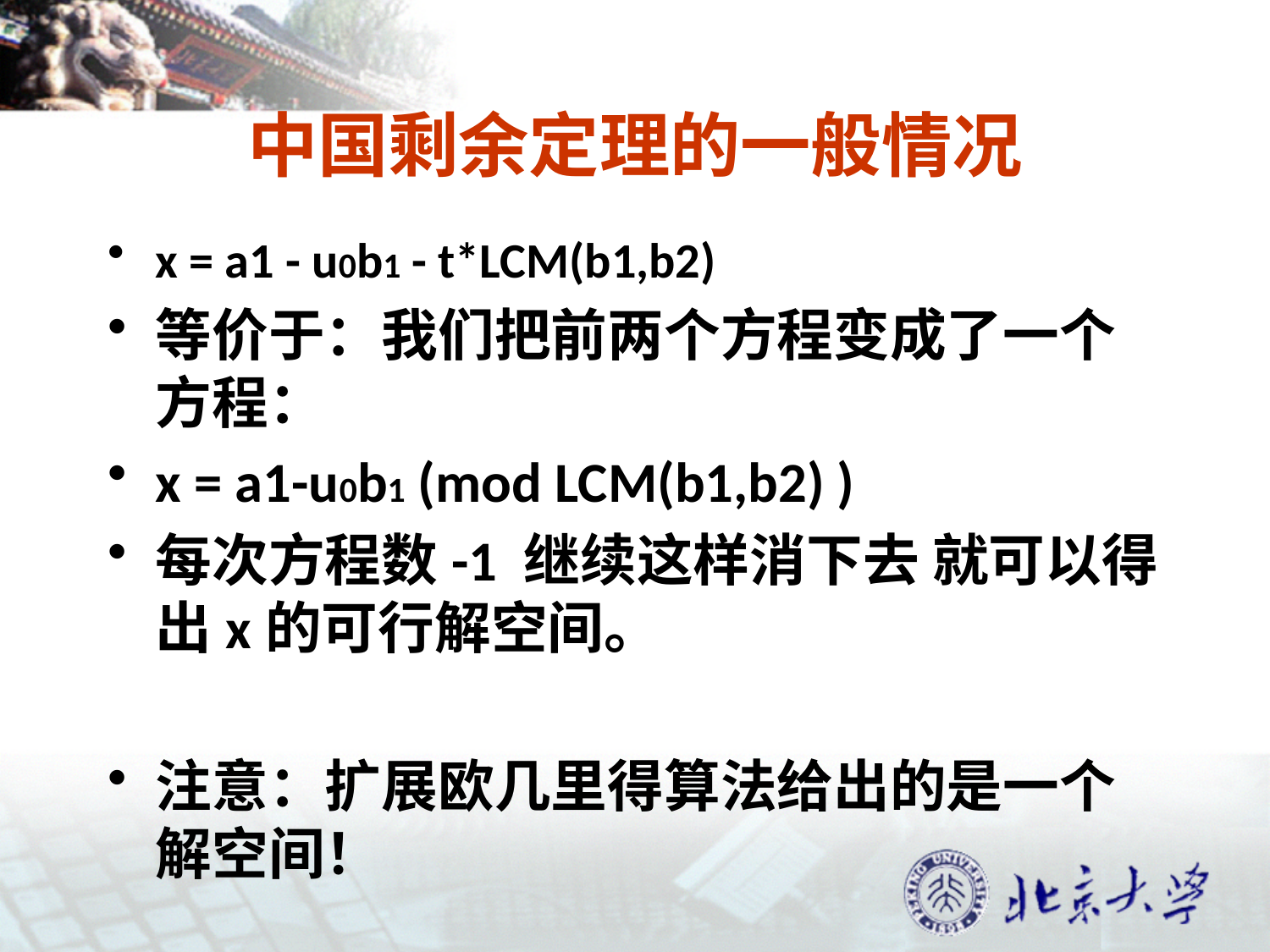

# 中国剩余定理的一般情况
x = a1 - u0b1 - t*LCM(b1,b2)
等价于：我们把前两个方程变成了一个方程：
x = a1-u0b1 (mod LCM(b1,b2) )
每次方程数-1 继续这样消下去 就可以得出x的可行解空间。

注意：扩展欧几里得算法给出的是一个解空间！